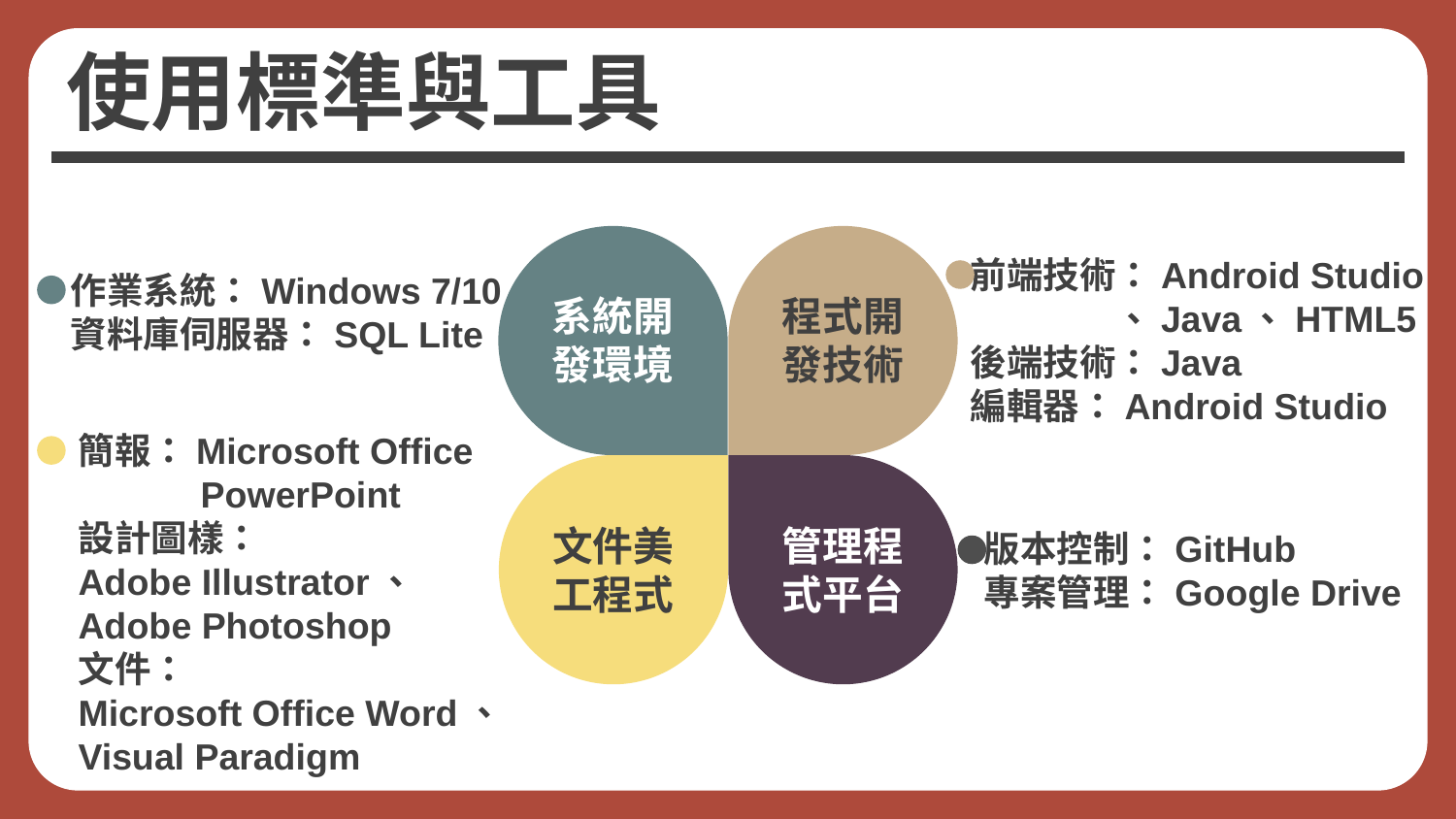

使用標準與工具

系統開
發環境

程式開
發技術
前端技術：Android Studio
	、Java、HTML5
後端技術：Java
編輯器：Android Studio

作業系統：Windows 7/10
資料庫伺服器：SQL Lite

簡報：Microsoft Office
            PowerPoint
設計圖樣：
Adobe Illustrator、
Adobe Photoshop
文件：
Microsoft Office Word、
Visual Paradigm

文件美
工程式

管理程
式平台
版本控制：GitHub
專案管理：Google Drive